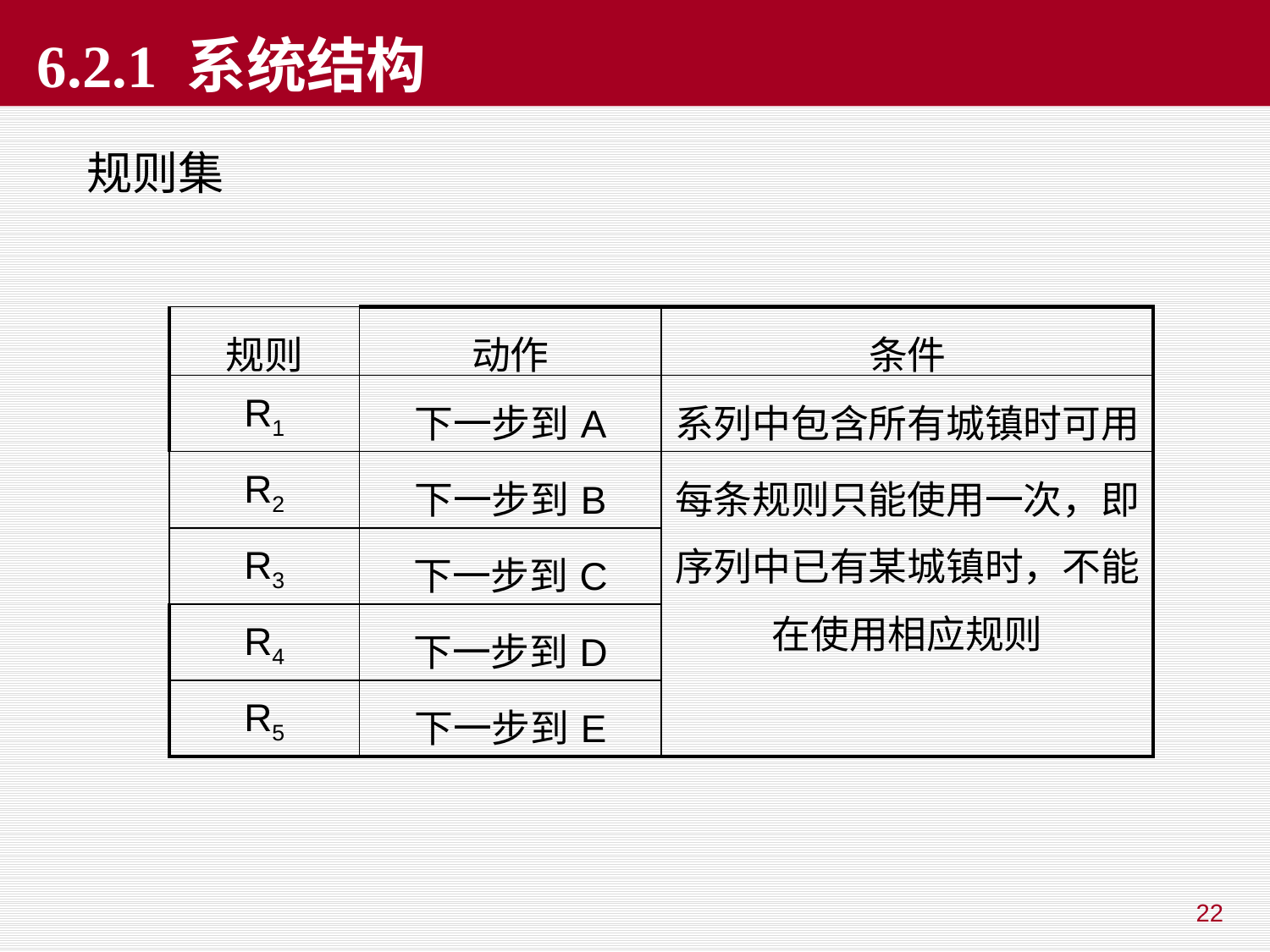

# 6.2.1 系统结构
规则集
| 规则 | 动作 | 条件 |
| --- | --- | --- |
| R1 | 下一步到A | 系列中包含所有城镇时可用 |
| R2 | 下一步到B | 每条规则只能使用一次，即序列中已有某城镇时，不能在使用相应规则 |
| R3 | 下一步到C |  |
| R4 | 下一步到D |  |
| R5 | 下一步到E |  |

22